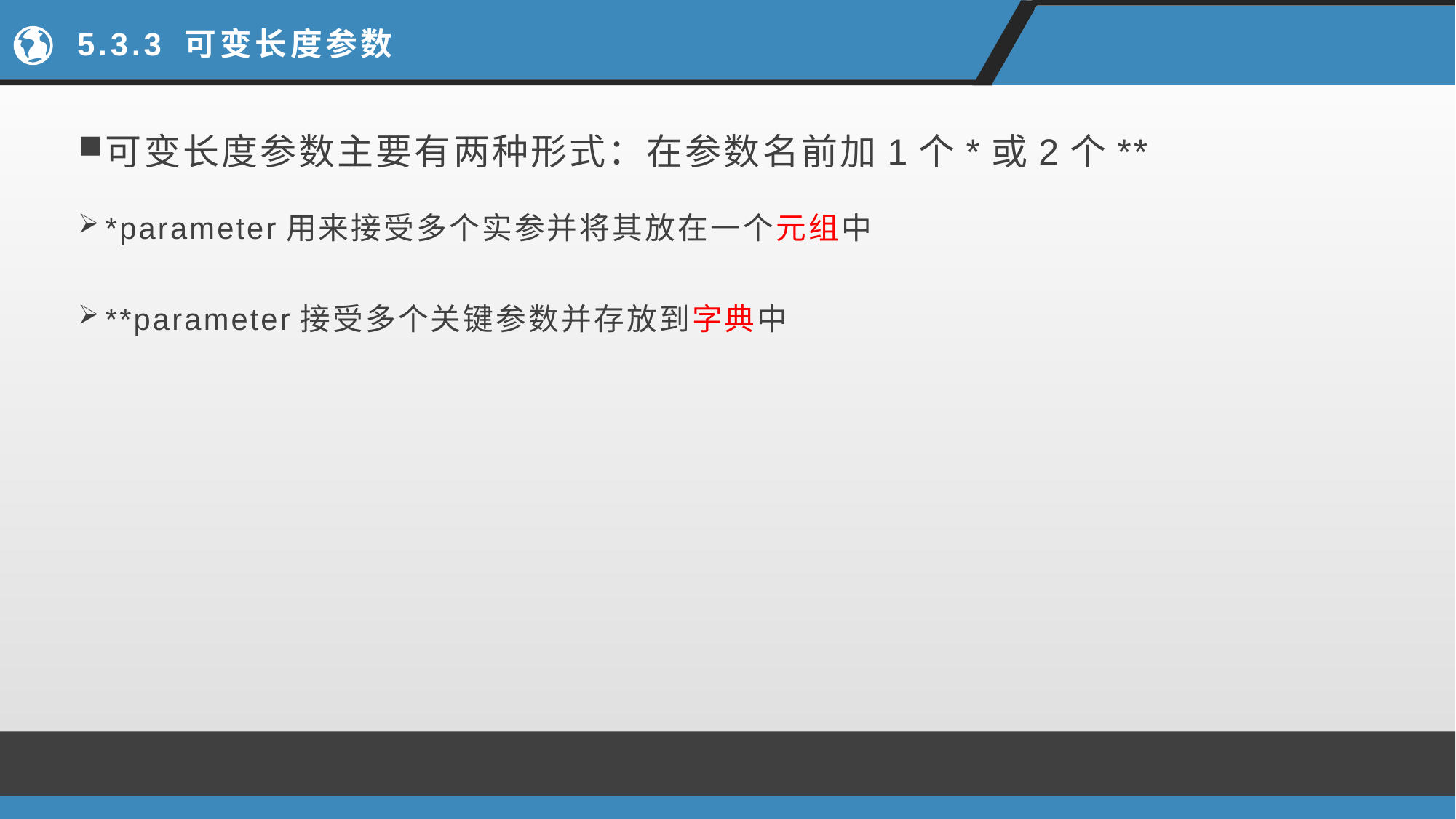

# 5.3.3 可变长度参数

可变长度参数主要有两种形式：在参数名前加1个*或2个**
*parameter用来接受多个实参并将其放在一个元组中
**parameter接受多个关键参数并存放到字典中